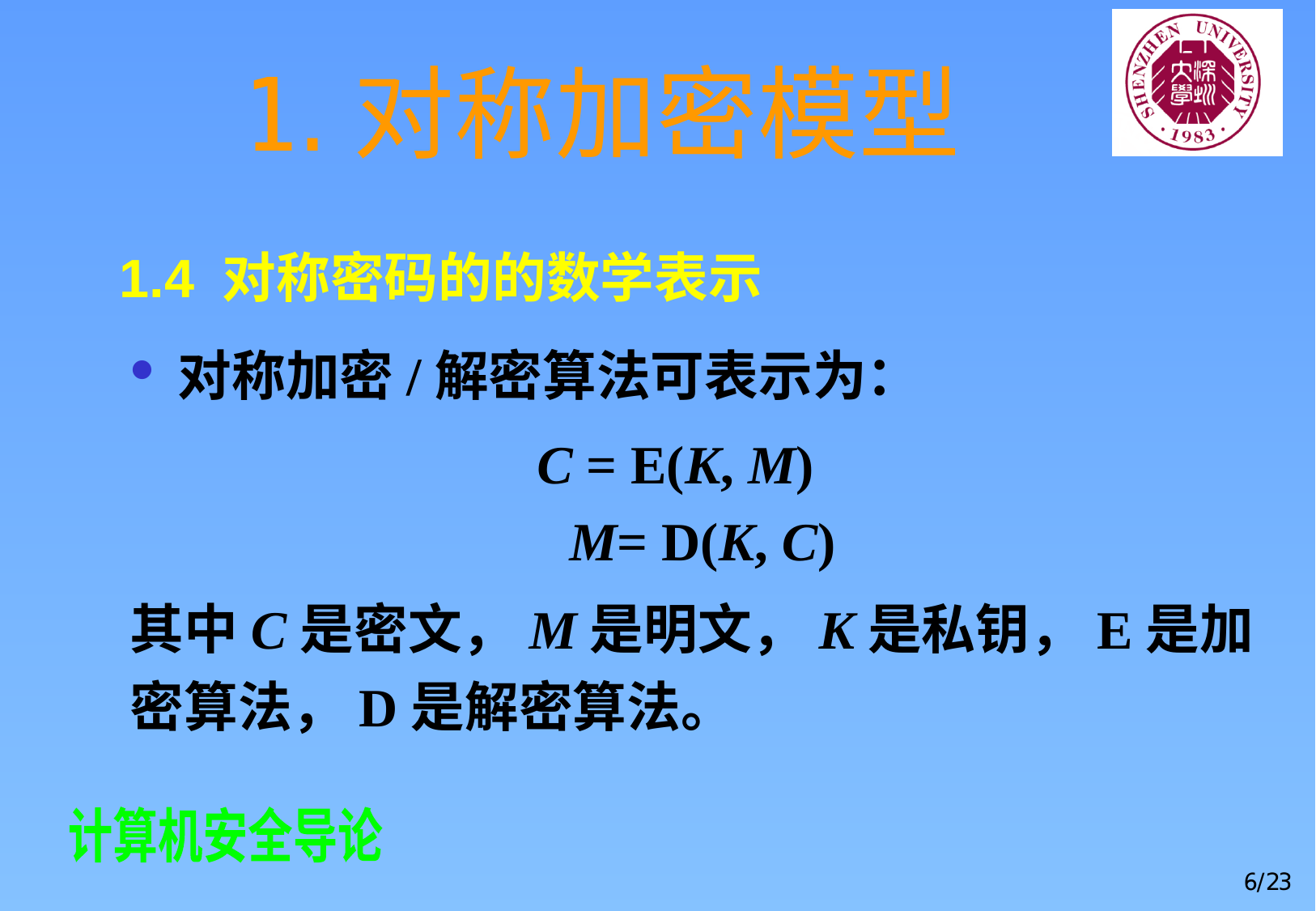

# 1.对称加密模型
1.4 对称密码的的数学表示
对称加密/解密算法可表示为：
 C = E(K, M)
M= D(K, C)
其中C是密文，M是明文，K是私钥，E是加密算法，D是解密算法。

6/23